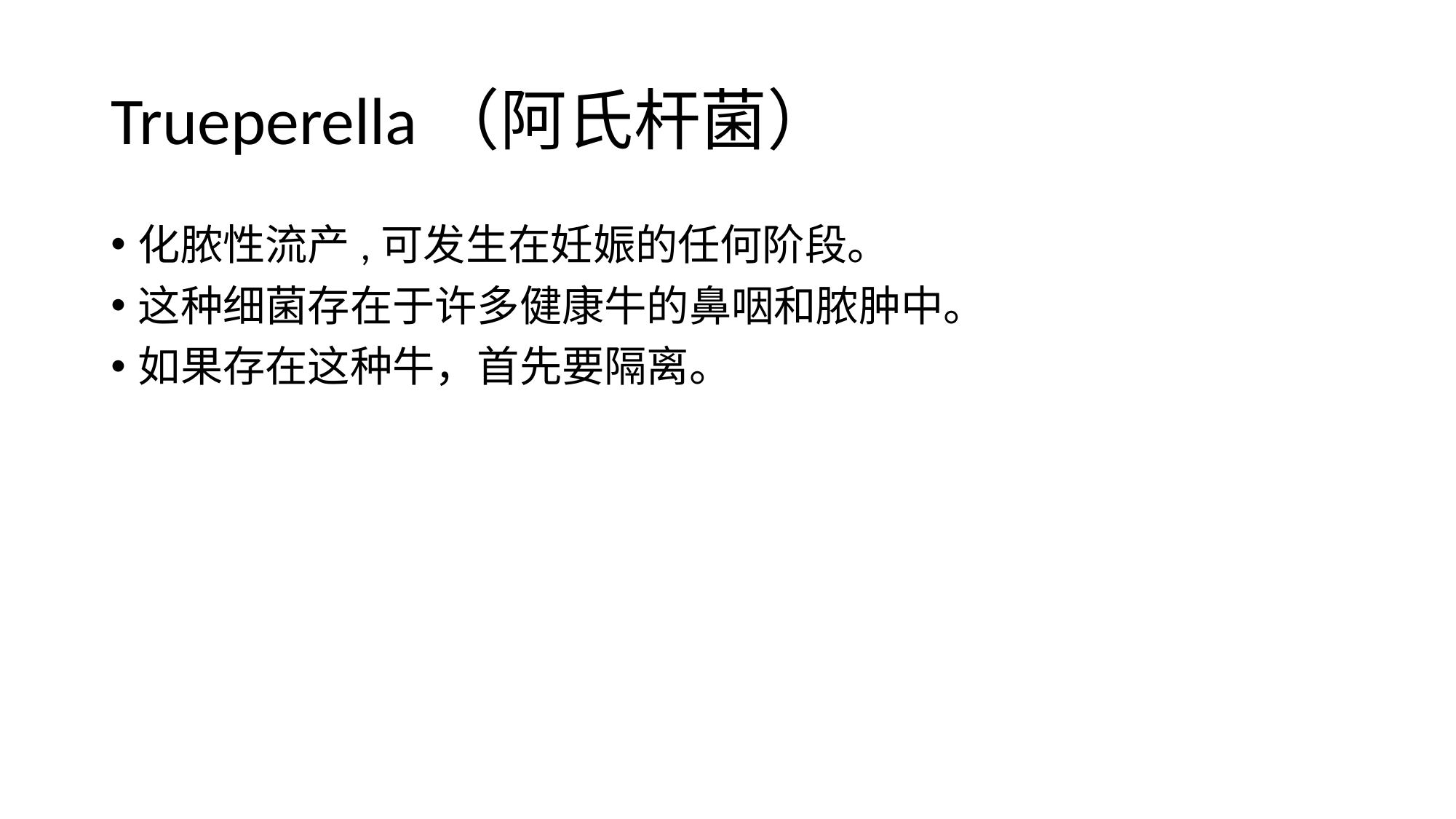

# Trueperella（阿氏杆菌）
化脓性流产,可发生在妊娠的任何阶段。
这种细菌存在于许多健康牛的鼻咽和脓肿中。
如果存在这种牛，首先要隔离。